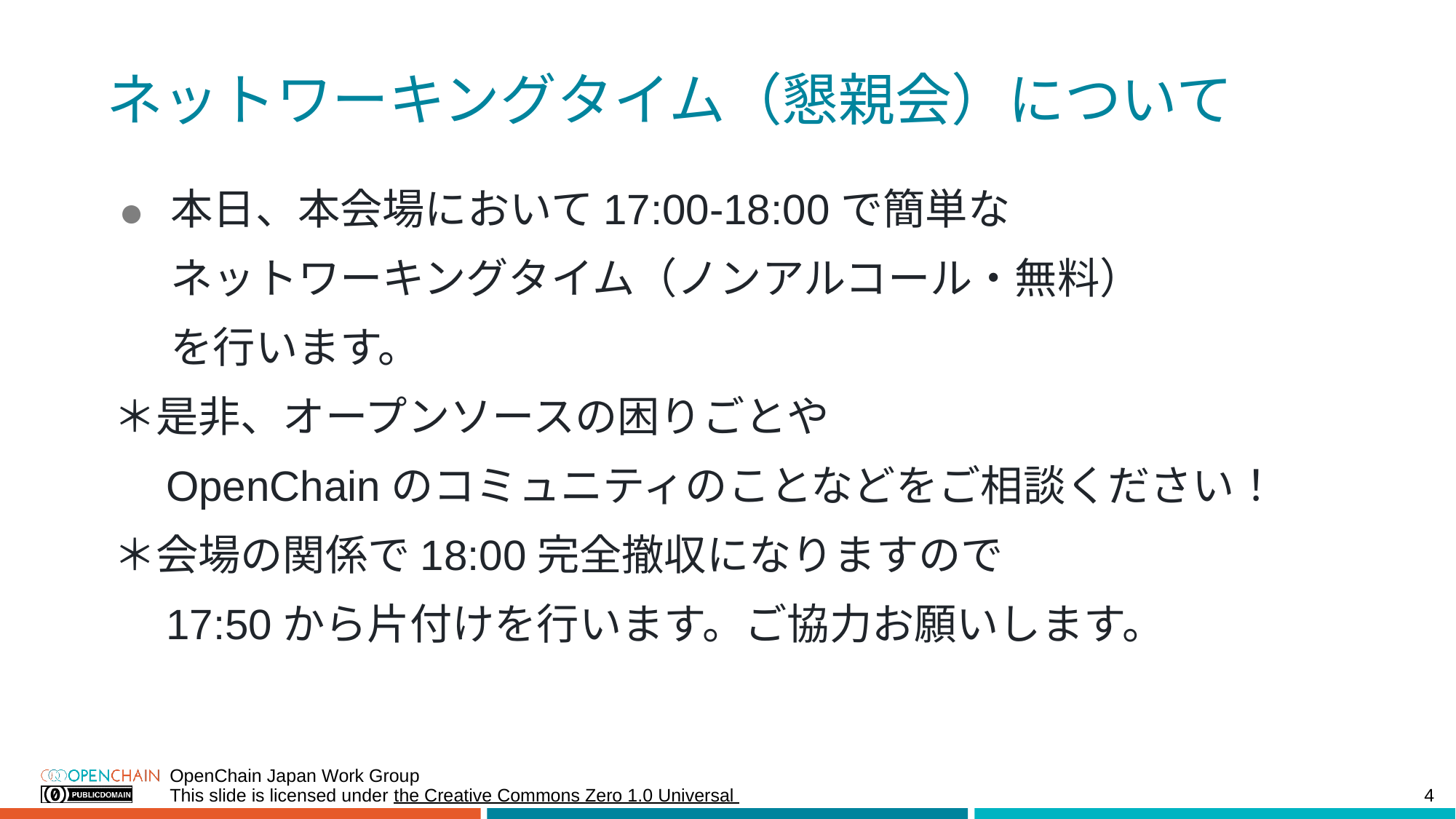

# ネットワーキングタイム（懇親会）について
本日、本会場において17:00-18:00で簡単な
ネットワーキングタイム（ノンアルコール・無料）
を行います。
＊是非、オープンソースの困りごとや
　OpenChainのコミュニティのことなどをご相談ください！
＊会場の関係で18:00完全撤収になりますので
　17:50から片付けを行います。ご協力お願いします。

OpenChain Japan Work Group
4